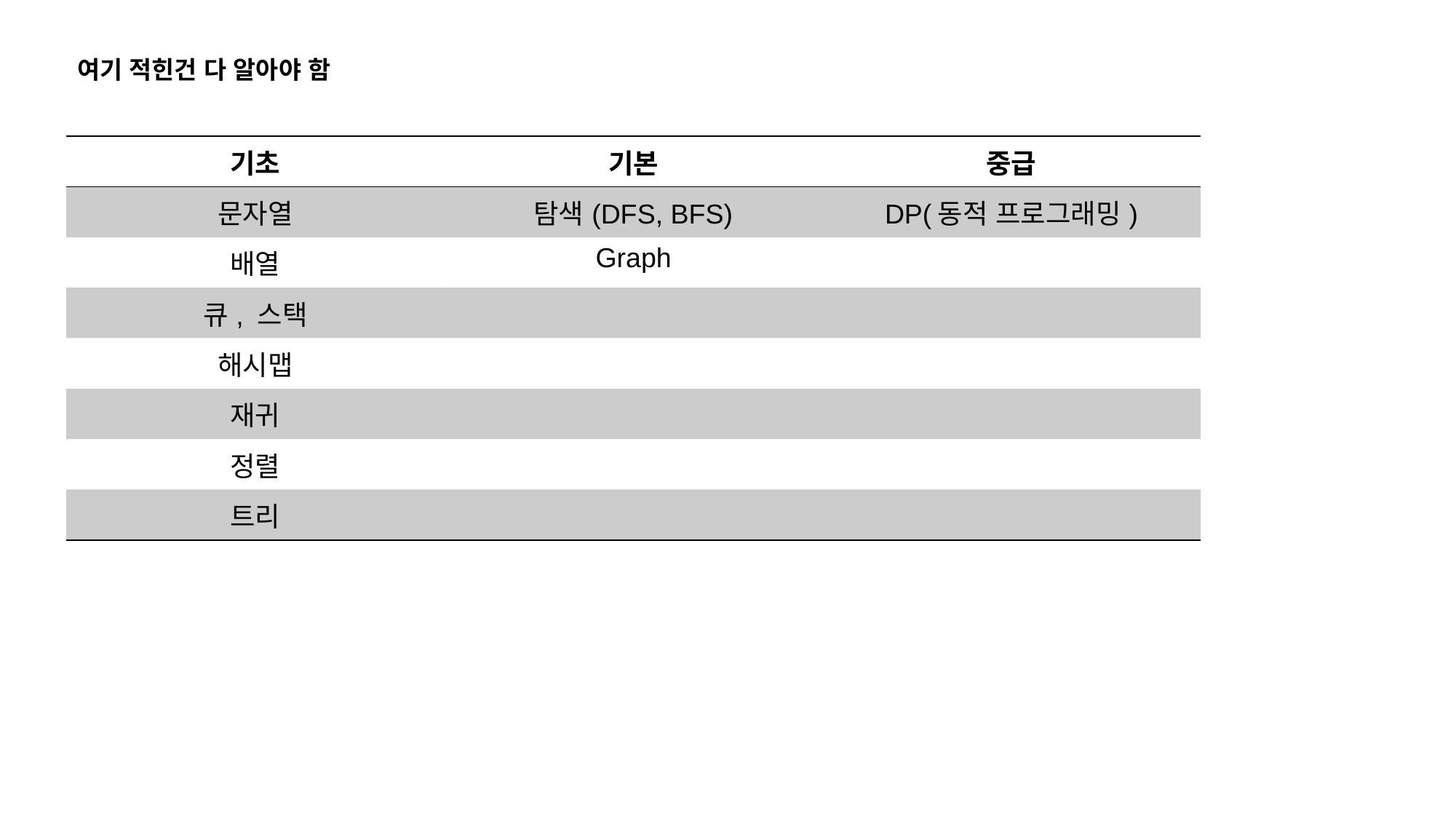

# 여기 적힌건 다 알아야 함
| 기초 | 기본 | 중급 |
| --- | --- | --- |
| 문자열 | 탐색(DFS, BFS) | DP(동적 프로그래밍) |
| 배열 | Graph |  |
| 큐, 스택 |  |  |
| 해시맵 |  |  |
| 재귀 |  |  |
| 정렬 |  |  |
| 트리 |  |  |